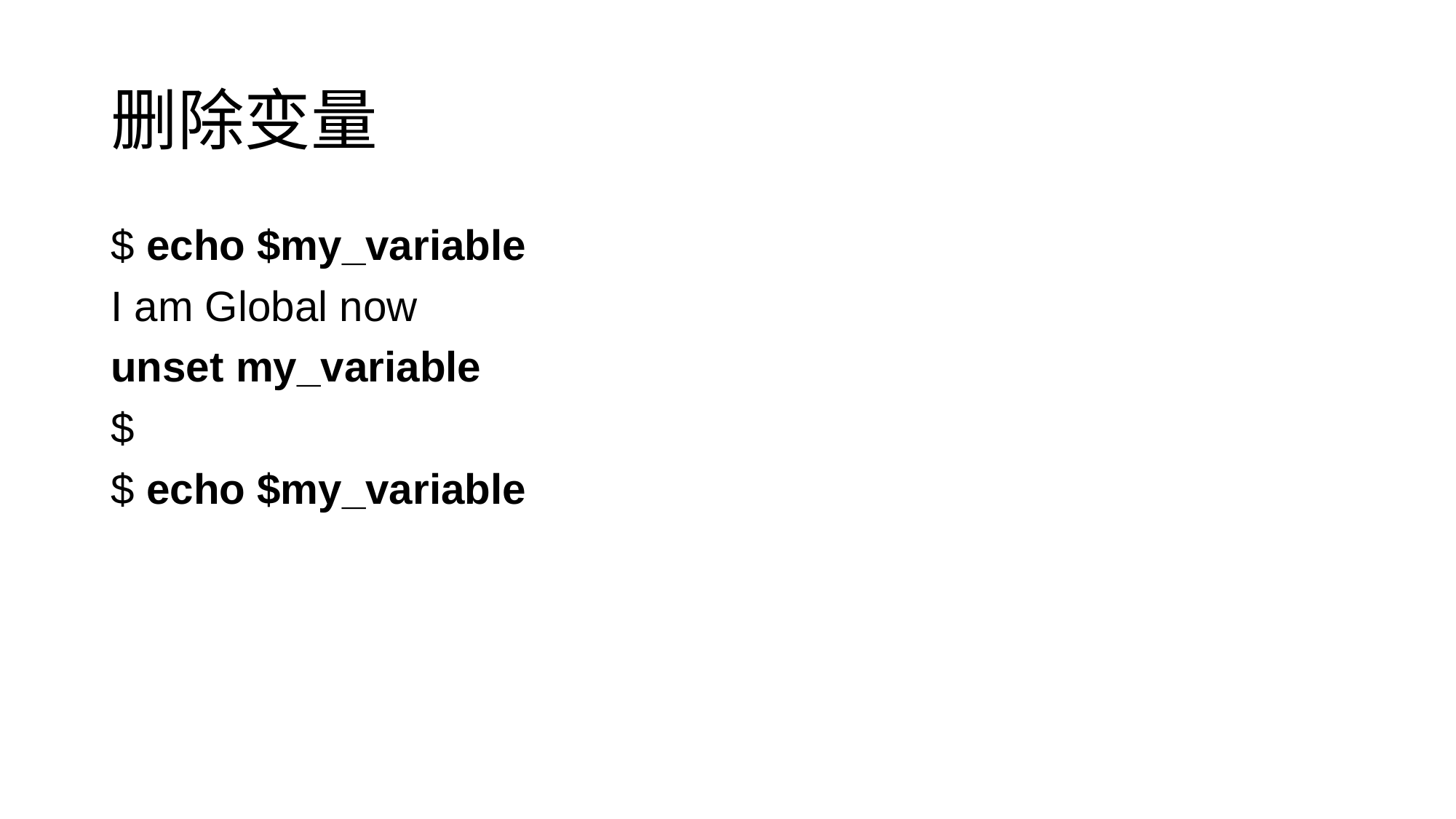

# 删除变量
$ echo $my_variable
I am Global now
unset my_variable
$
$ echo $my_variable